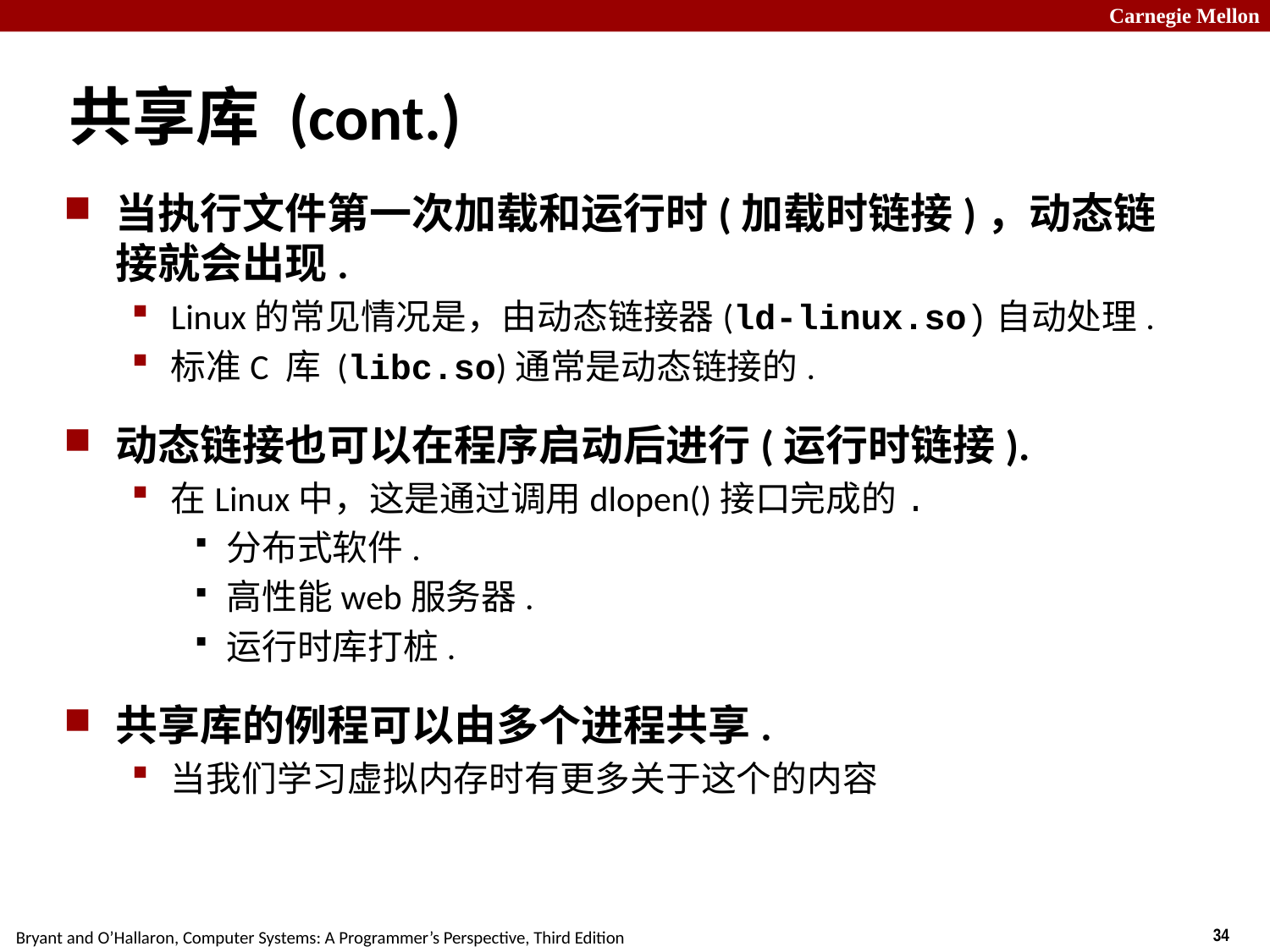

共享库 (cont.)
当执行文件第一次加载和运行时(加载时链接)，动态链接就会出现.
Linux的常见情况是，由动态链接器(ld-linux.so)自动处理.
标准C 库 (libc.so)通常是动态链接的.
动态链接也可以在程序启动后进行(运行时链接).
在Linux中，这是通过调用dlopen()接口完成的.
分布式软件.
高性能web服务器.
运行时库打桩.
共享库的例程可以由多个进程共享.
当我们学习虚拟内存时有更多关于这个的内容